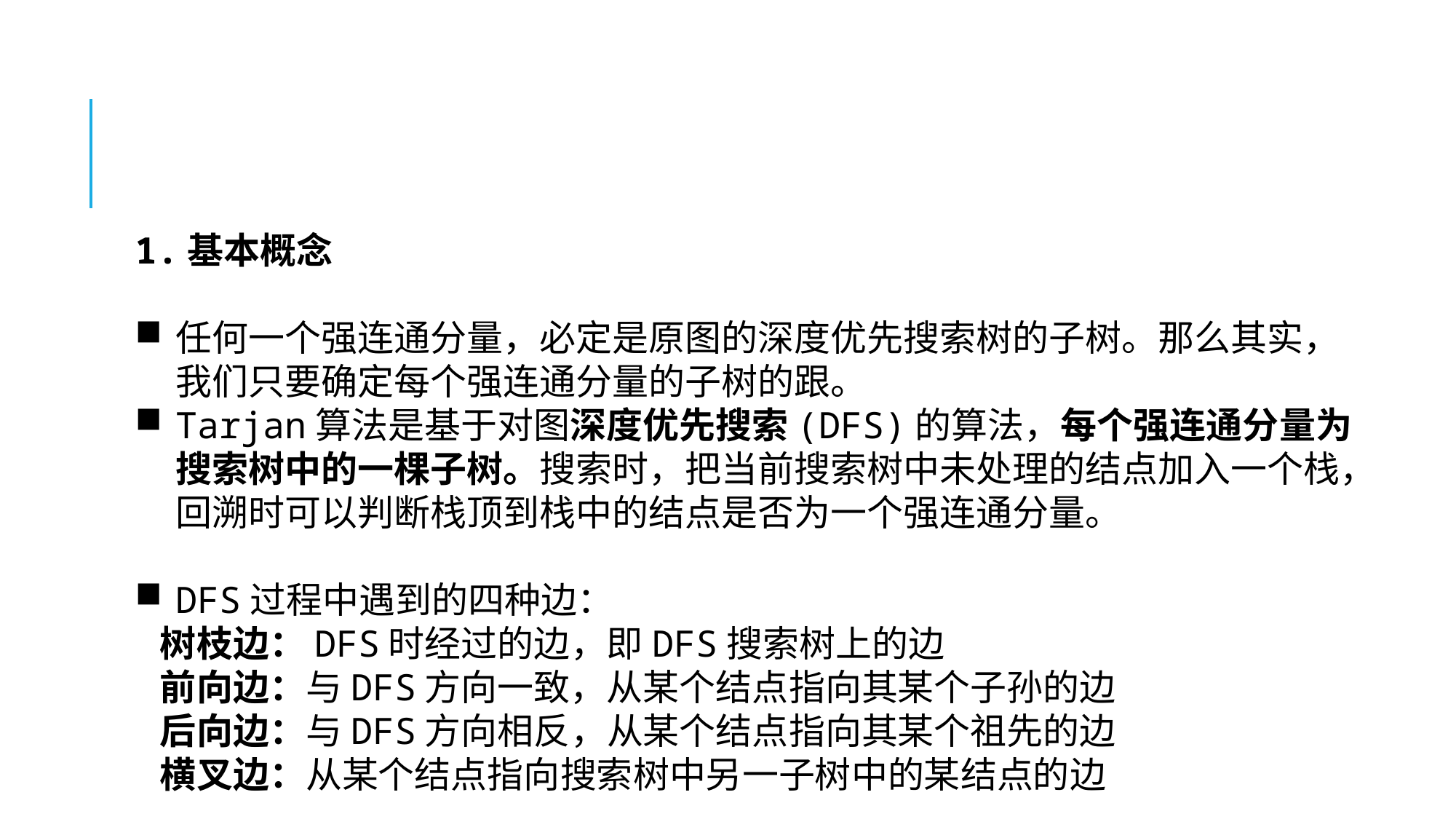

1.基本概念

任何一个强连通分量，必定是原图的深度优先搜索树的子树。那么其实，我们只要确定每个强连通分量的子树的跟。
Tarjan算法是基于对图深度优先搜索(DFS)的算法，每个强连通分量为搜索树中的一棵子树。搜索时，把当前搜索树中未处理的结点加入一个栈，回溯时可以判断栈顶到栈中的结点是否为一个强连通分量。

DFS过程中遇到的四种边：
  树枝边：DFS时经过的边，即DFS搜索树上的边
  前向边：与DFS方向一致，从某个结点指向其某个子孙的边
  后向边：与DFS方向相反，从某个结点指向其某个祖先的边
  横叉边：从某个结点指向搜索树中另一子树中的某结点的边